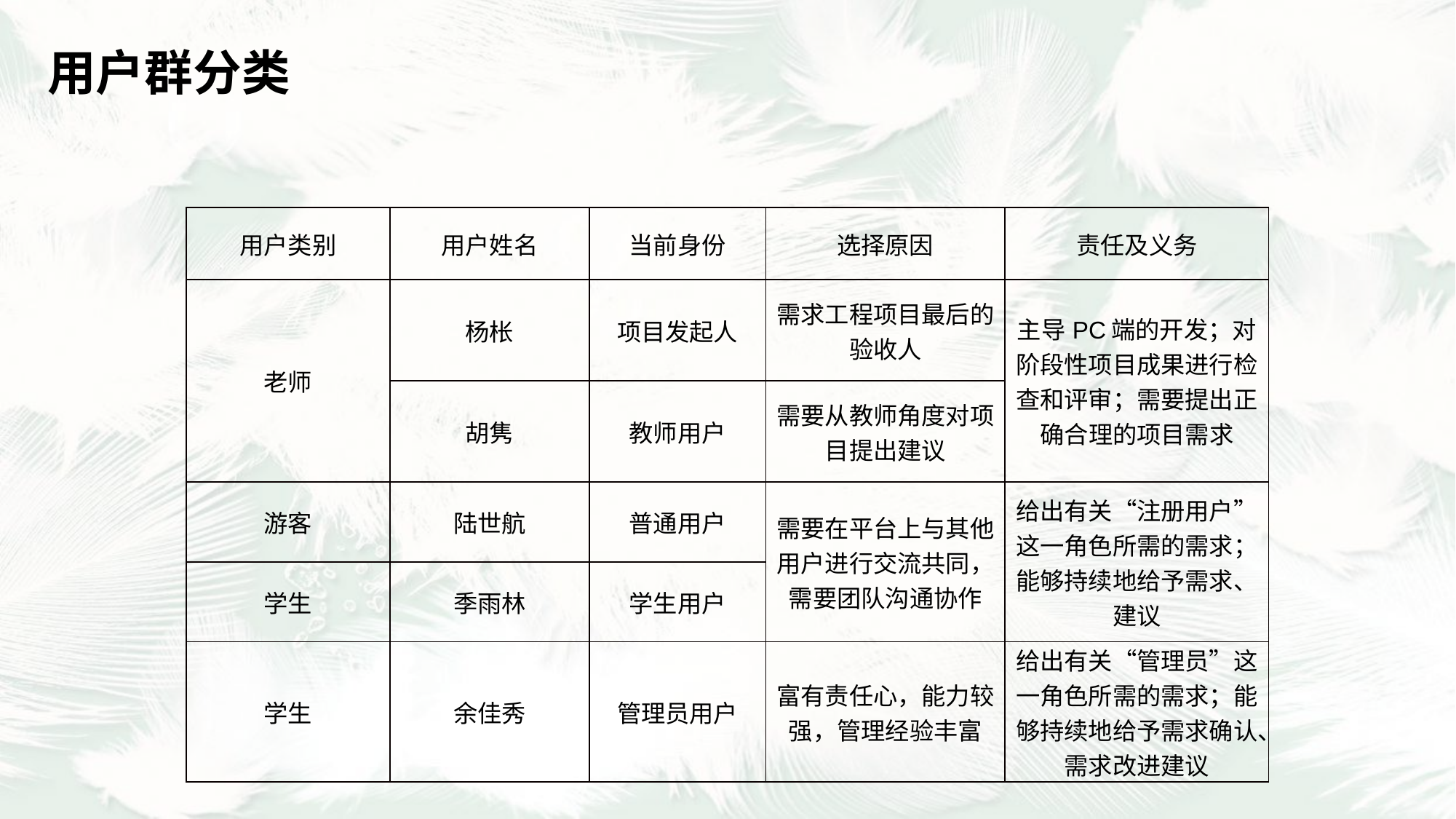

用户群分类
| 用户类别 | 用户姓名 | 当前身份 | 选择原因 | 责任及义务 |
| --- | --- | --- | --- | --- |
| 老师 | 杨枨 | 项目发起人 | 需求工程项目最后的验收人 | 主导PC端的开发；对阶段性项目成果进行检查和评审；需要提出正确合理的项目需求 |
|  | 胡隽 | 教师用户 | 需要从教师角度对项目提出建议 |  |
| 游客 | 陆世航 | 普通用户 | 需要在平台上与其他用户进行交流共同，需要团队沟通协作 | 给出有关“注册用户”这一角色所需的需求；能够持续地给予需求、建议 |
| 学生 | 季雨林 | 学生用户 |  |  |
| 学生 | 余佳秀 | 管理员用户 | 富有责任心，能力较强，管理经验丰富 | 给出有关“管理员”这一角色所需的需求；能够持续地给予需求确认、需求改进建议 |